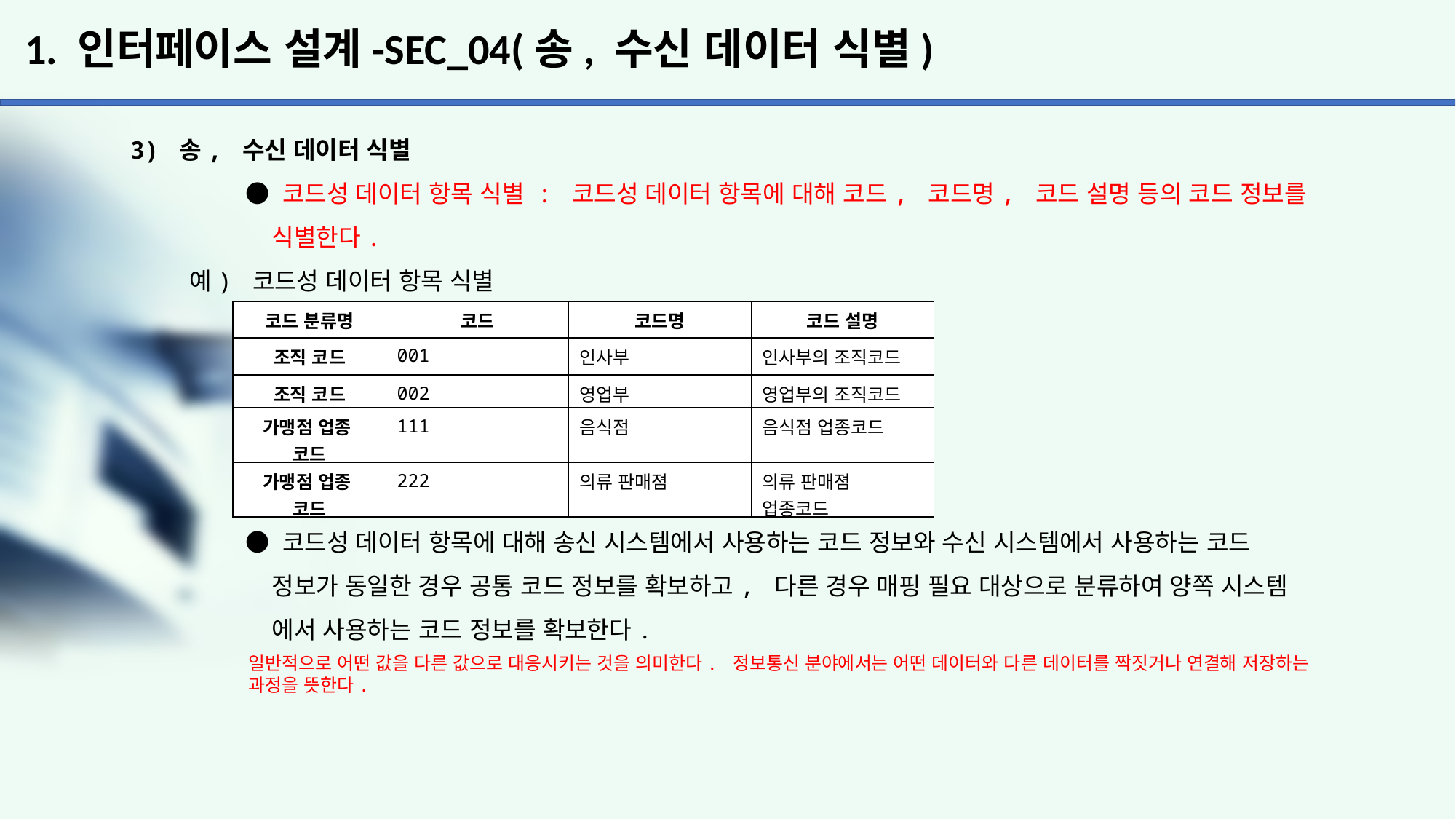

# 1. 인터페이스 설계-SEC_04(송, 수신 데이터 식별)
3) 송, 수신 데이터 식별
	 ● 코드성 데이터 항목 식별 : 코드성 데이터 항목에 대해 코드, 코드명, 코드 설명 등의 코드 정보를
	    식별한다.
        예) 코드성 데이터 항목 식별

	 ● 코드성 데이터 항목에 대해 송신 시스템에서 사용하는 코드 정보와 수신 시스템에서 사용하는 코드
	    정보가 동일한 경우 공통 코드 정보를 확보하고, 다른 경우 매핑 필요 대상으로 분류하여 양쪽 시스템
	    에서 사용하는 코드 정보를 확보한다.
| 코드 분류명 | 코드 | 코드명 | 코드 설명 |
| --- | --- | --- | --- |
| 조직 코드 | 001 | 인사부 | 인사부의 조직코드 |
| 조직 코드 | 002 | 영업부 | 영업부의 조직코드 |
| 가맹점 업종 코드 | 111 | 음식점 | 음식점 업종코드 |
| 가맹점 업종 코드 | 222 | 의류 판매졈 | 의류 판매졈 업종코드 |
일반적으로 어떤 값을 다른 값으로 대응시키는 것을 의미한다. 정보통신 분야에서는 어떤 데이터와 다른 데이터를 짝짓거나 연결해 저장하는 과정을 뜻한다.